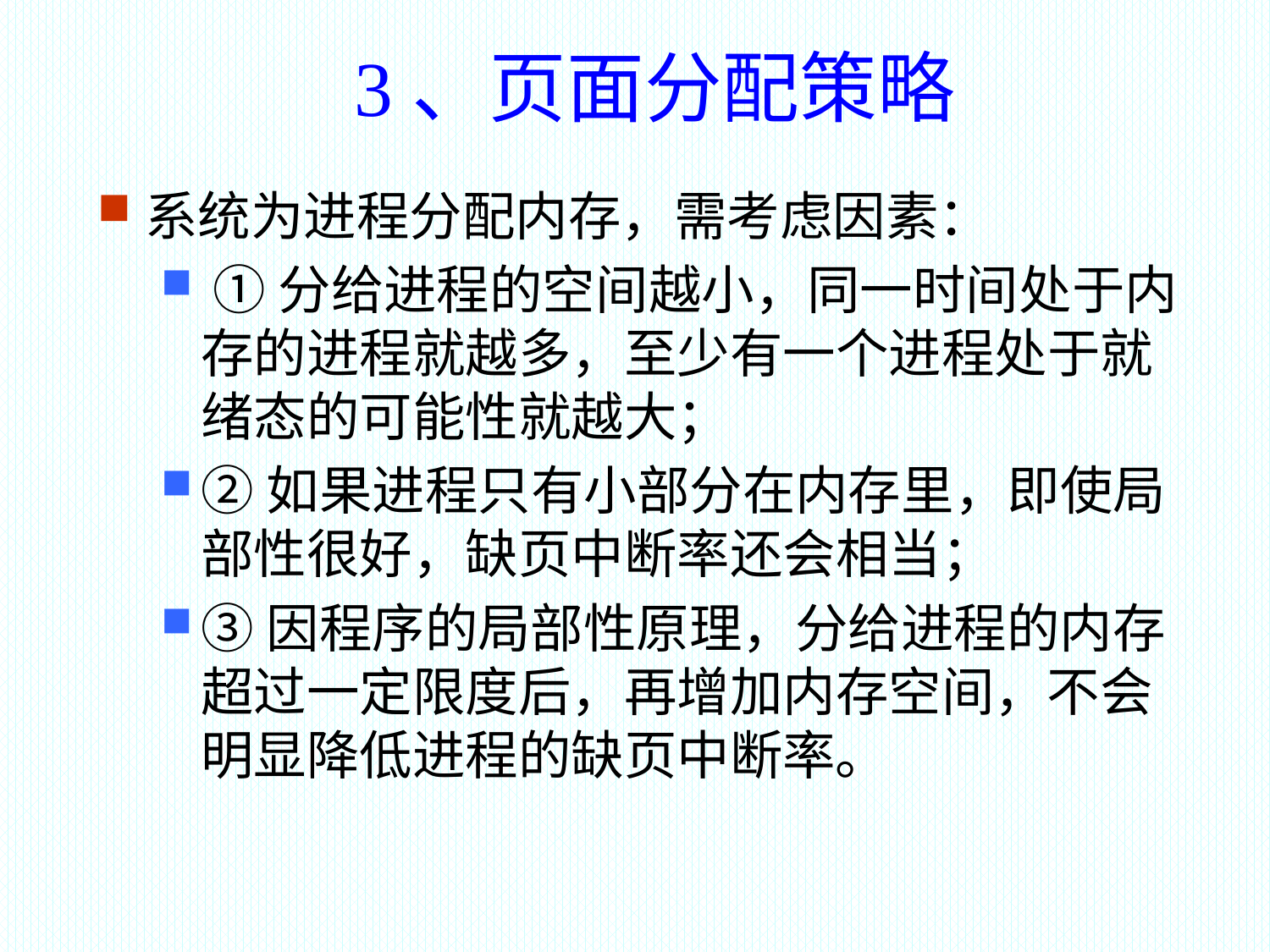

3、页面分配策略
系统为进程分配内存，需考虑因素：
 ①分给进程的空间越小，同一时间处于内存的进程就越多，至少有一个进程处于就绪态的可能性就越大；
②如果进程只有小部分在内存里，即使局部性很好，缺页中断率还会相当；
③因程序的局部性原理，分给进程的内存超过一定限度后，再增加内存空间，不会明显降低进程的缺页中断率。